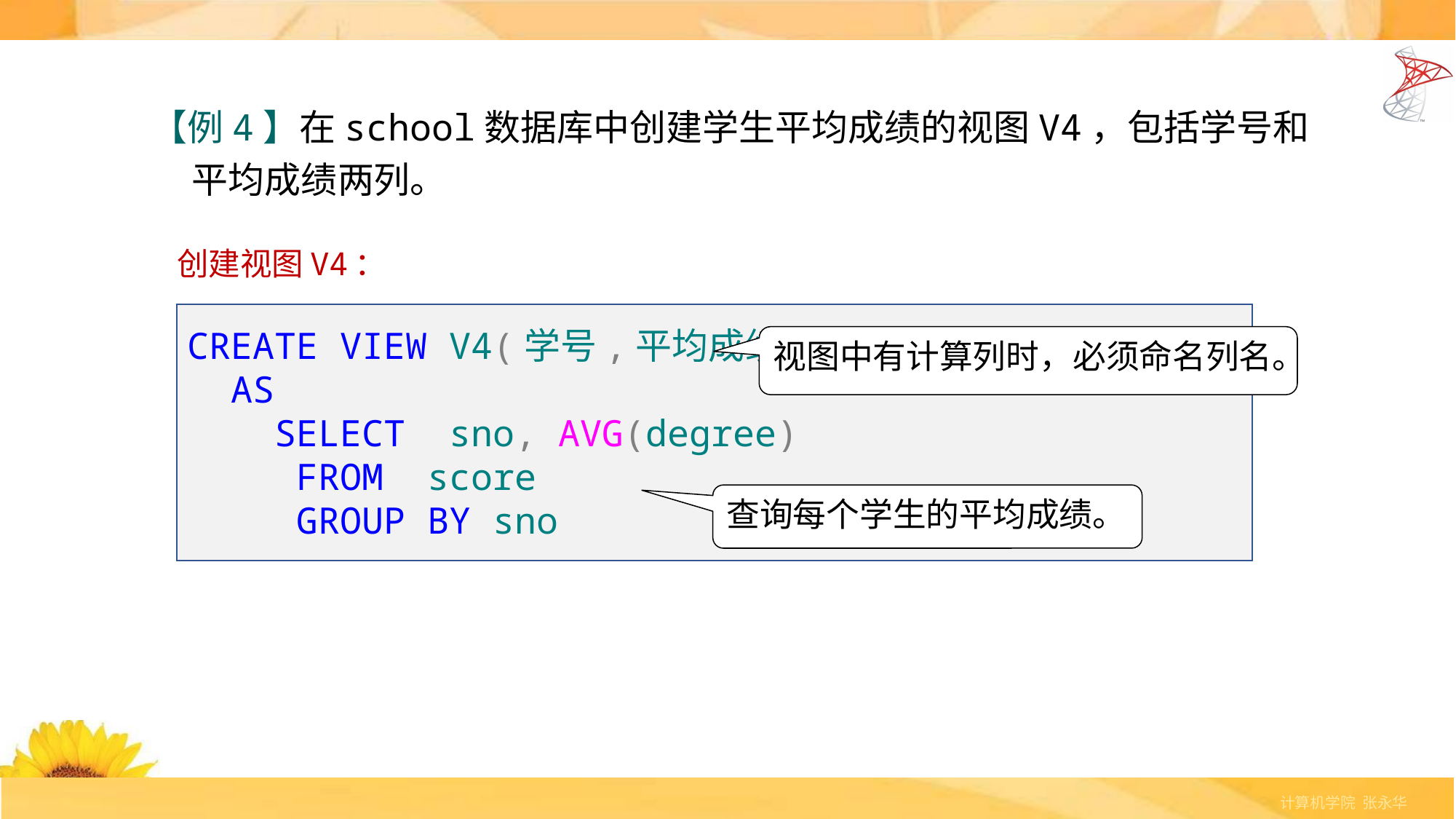

【例4】在school数据库中创建学生平均成绩的视图V4，包括学号和平均成绩两列。
创建视图V4：
CREATE VIEW V4(学号,平均成绩)
  AS
    SELECT  sno, AVG(degree)
	FROM  score
	GROUP BY sno
视图中有计算列时，必须命名列名。
查询每个学生的平均成绩。